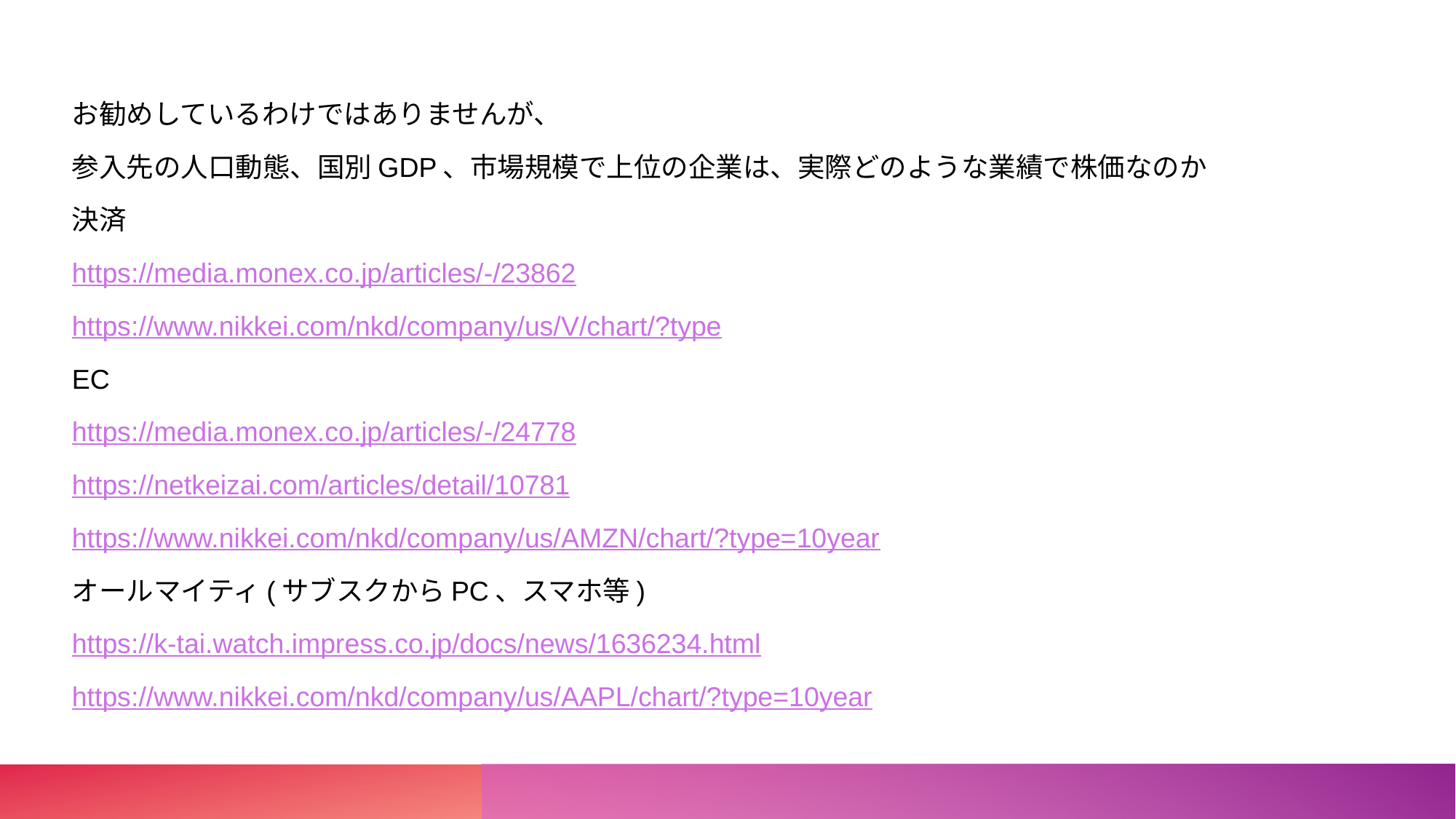

お勧めしているわけではありませんが、
参入先の人口動態、国別GDP、市場規模で上位の企業は、実際どのような業績で株価なのか
決済
https://media.monex.co.jp/articles/-/23862
https://www.nikkei.com/nkd/company/us/V/chart/?type
EC
https://media.monex.co.jp/articles/-/24778
https://netkeizai.com/articles/detail/10781
https://www.nikkei.com/nkd/company/us/AMZN/chart/?type=10year
オールマイティ(サブスクからPC、スマホ等)
https://k-tai.watch.impress.co.jp/docs/news/1636234.html
https://www.nikkei.com/nkd/company/us/AAPL/chart/?type=10year